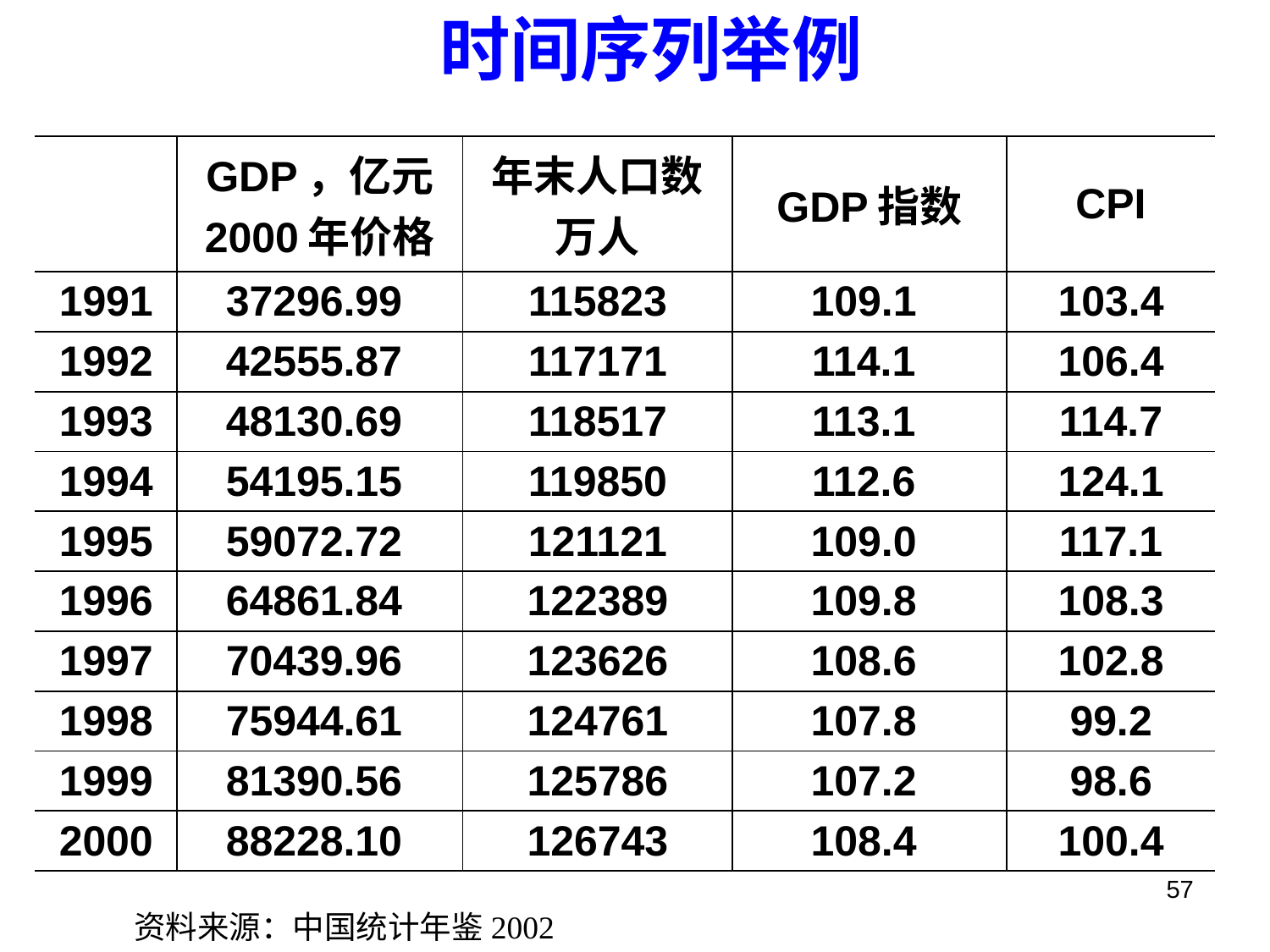

# 时间序列举例
|  | GDP，亿元 2000年价格 | 年末人口数 万人 | GDP指数 | CPI |
| --- | --- | --- | --- | --- |
| 1991 | 37296.99 | 115823 | 109.1 | 103.4 |
| 1992 | 42555.87 | 117171 | 114.1 | 106.4 |
| 1993 | 48130.69 | 118517 | 113.1 | 114.7 |
| 1994 | 54195.15 | 119850 | 112.6 | 124.1 |
| 1995 | 59072.72 | 121121 | 109.0 | 117.1 |
| 1996 | 64861.84 | 122389 | 109.8 | 108.3 |
| 1997 | 70439.96 | 123626 | 108.6 | 102.8 |
| 1998 | 75944.61 | 124761 | 107.8 | 99.2 |
| 1999 | 81390.56 | 125786 | 107.2 | 98.6 |
| 2000 | 88228.10 | 126743 | 108.4 | 100.4 |
57
资料来源：中国统计年鉴2002